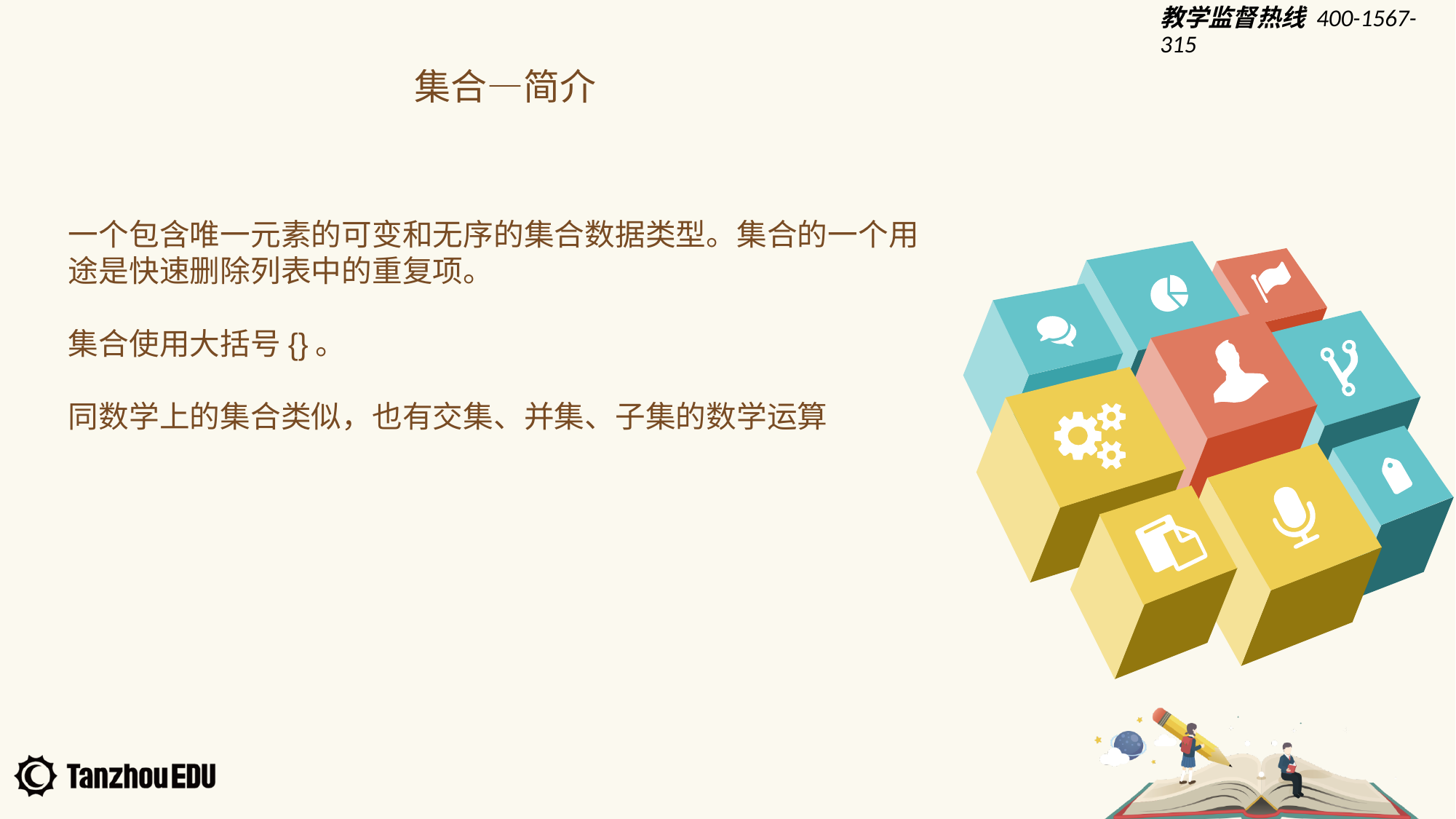

集合—简介
一个包含唯一元素的可变和无序的集合数据类型。集合的一个用途是快速删除列表中的重复项。

集合使用大括号{}。

同数学上的集合类似，也有交集、并集、子集的数学运算